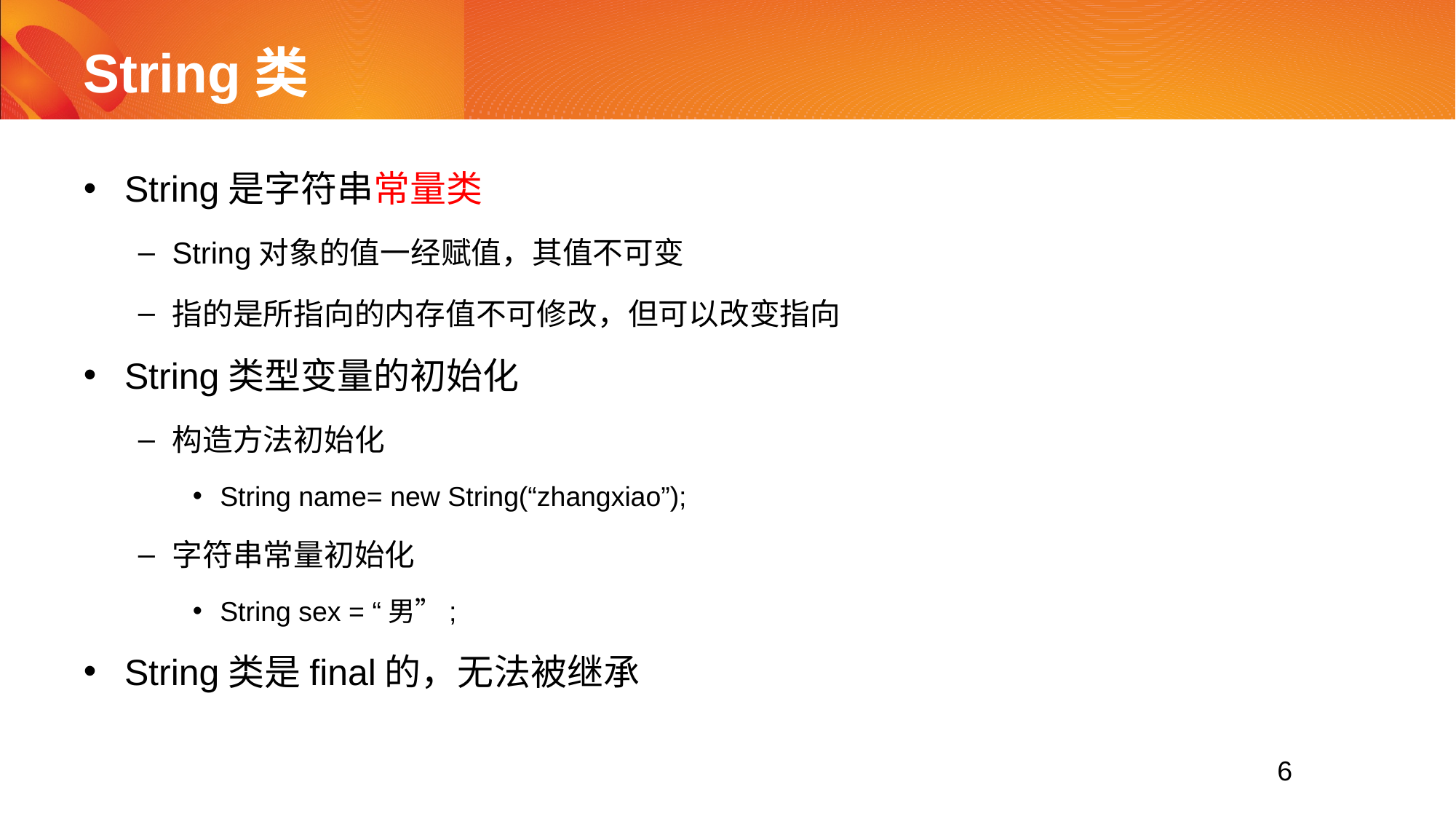

# String类
String是字符串常量类
String对象的值一经赋值，其值不可变
指的是所指向的内存值不可修改，但可以改变指向
String类型变量的初始化
构造方法初始化
String name= new String(“zhangxiao”);
字符串常量初始化
String sex = “男”;
String类是final的，无法被继承